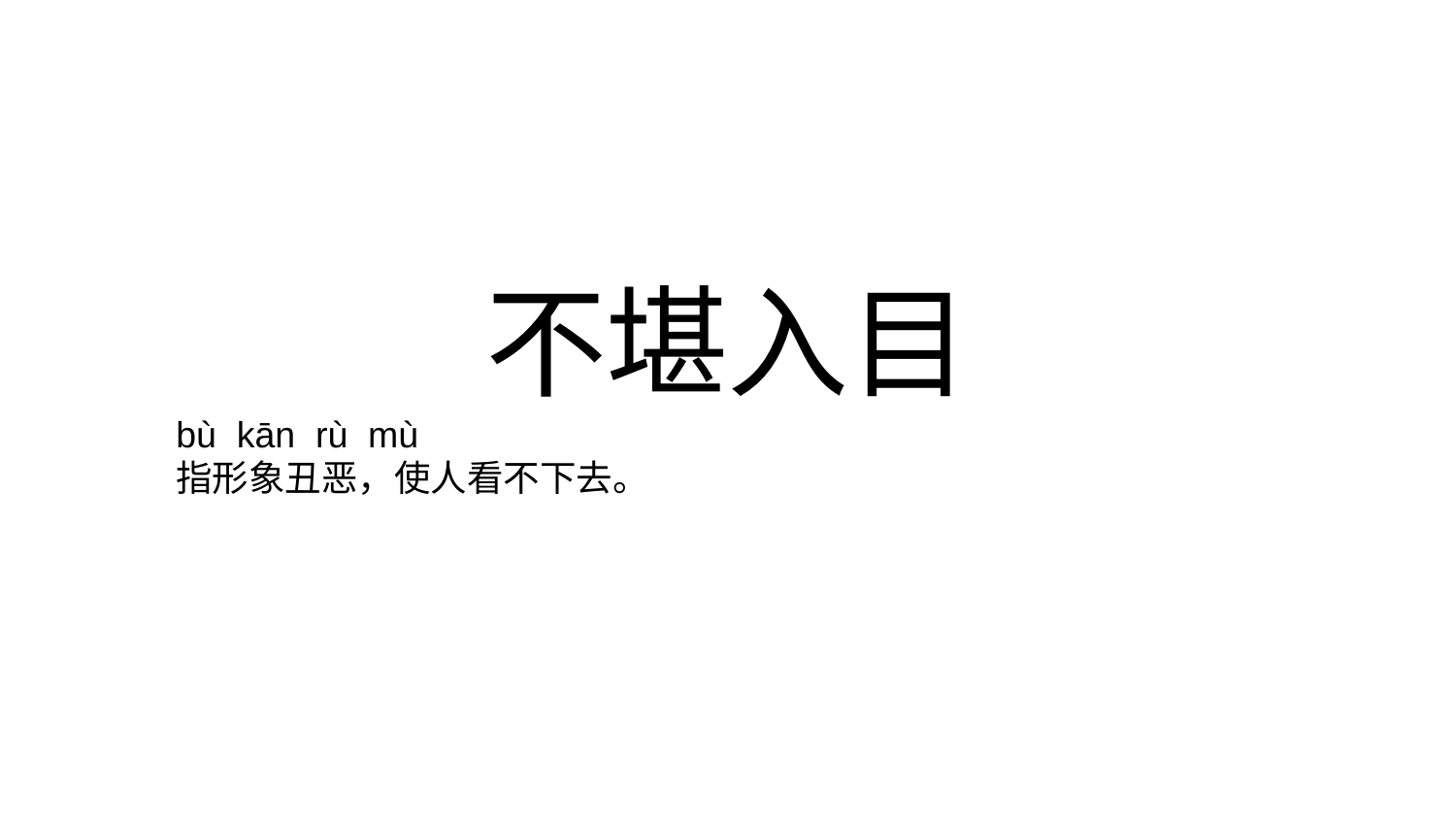

# 不堪入目
bù  kān  rù  mù
指形象丑恶，使人看不下去。